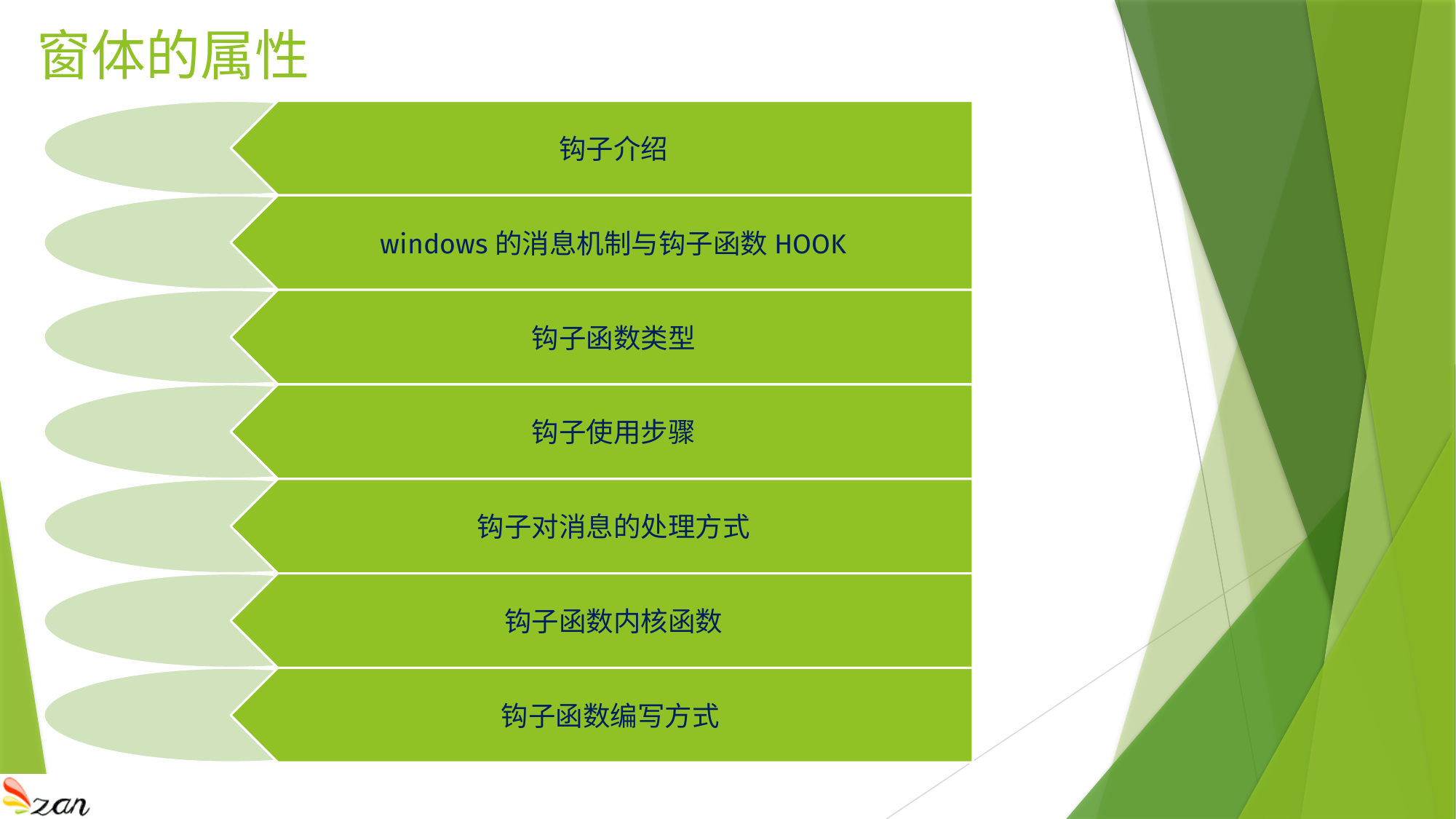

# 窗体的属性
钩子介绍
windows的消息机制与钩子函数HOOK
钩子函数类型
钩子使用步骤
钩子对消息的处理方式
钩子函数内核函数
钩子函数编写方式